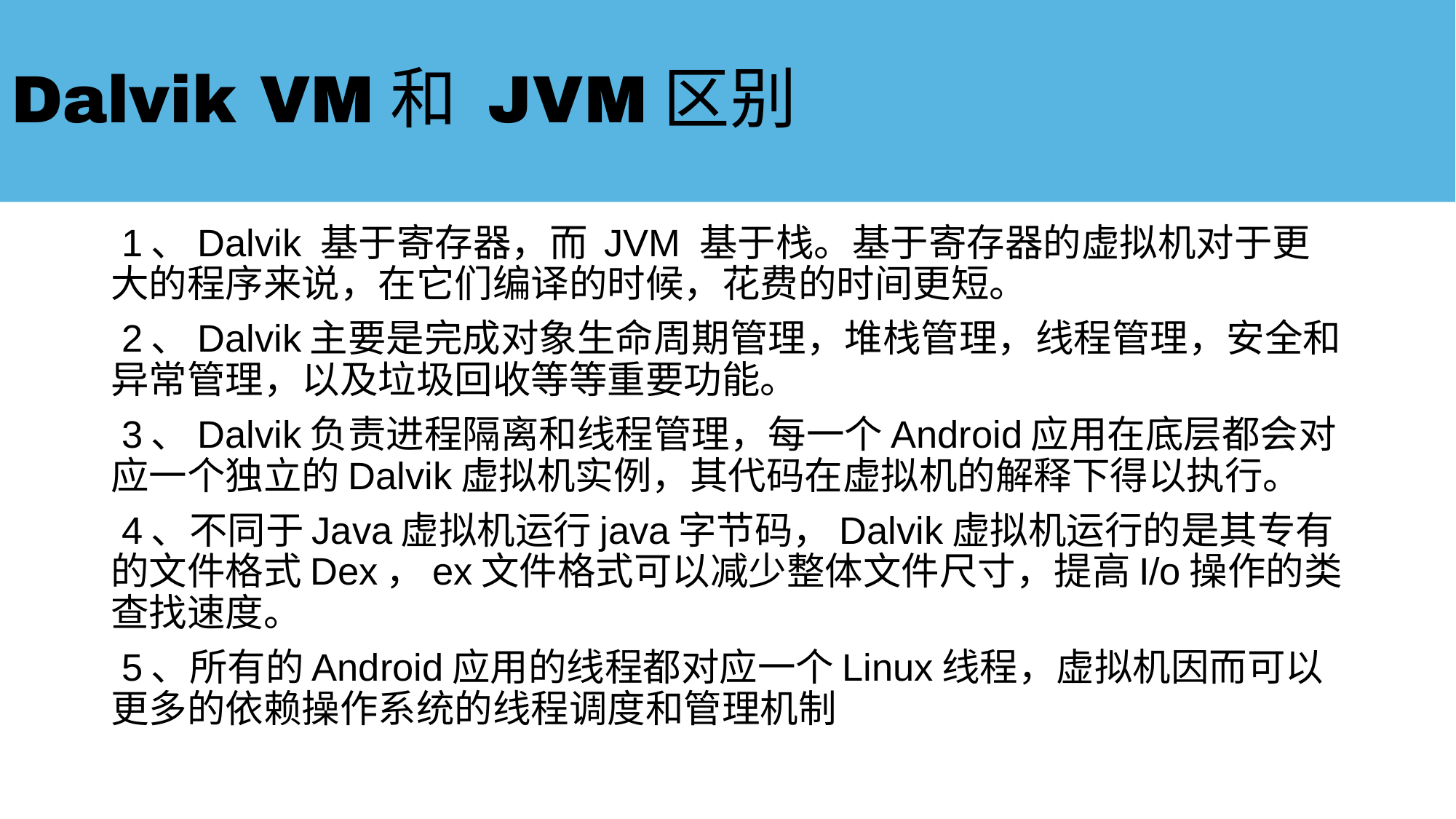

# Dalvik VM和 JVM区别
 1、Dalvik 基于寄存器，而 JVM 基于栈。基于寄存器的虚拟机对于更大的程序来说，在它们编译的时候，花费的时间更短。
 2、Dalvik主要是完成对象生命周期管理，堆栈管理，线程管理，安全和异常管理，以及垃圾回收等等重要功能。
 3、Dalvik负责进程隔离和线程管理，每一个Android应用在底层都会对应一个独立的Dalvik虚拟机实例，其代码在虚拟机的解释下得以执行。
 4、不同于Java虚拟机运行java字节码，Dalvik虚拟机运行的是其专有的文件格式Dex，ex文件格式可以减少整体文件尺寸，提高I/o操作的类查找速度。
 5、所有的Android应用的线程都对应一个Linux线程，虚拟机因而可以更多的依赖操作系统的线程调度和管理机制